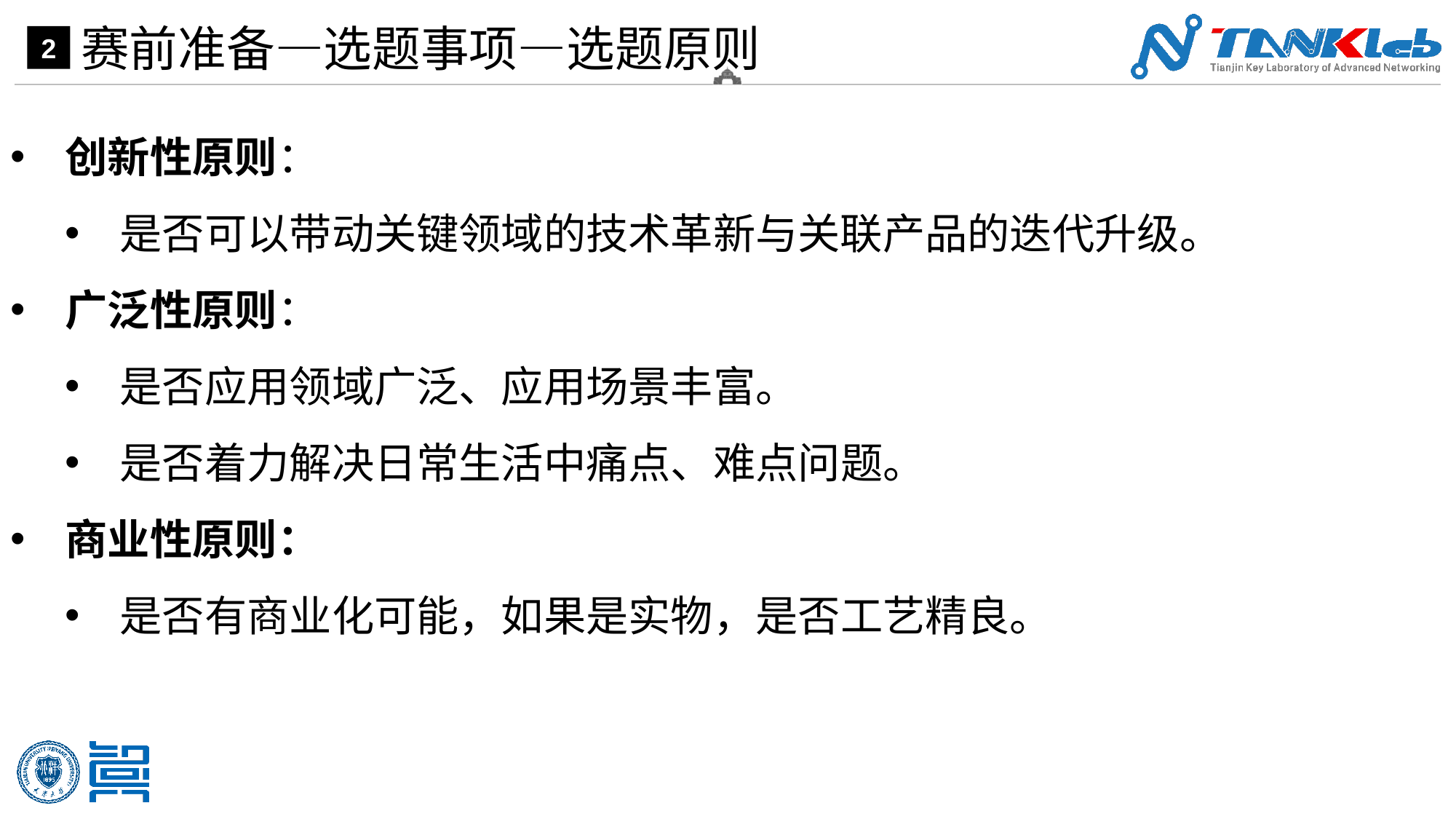

赛前准备—选题事项—选题原则
2
创新性原则：
是否可以带动关键领域的技术革新与关联产品的迭代升级。
广泛性原则：
是否应用领域广泛、应用场景丰富。
是否着力解决日常生活中痛点、难点问题。
商业性原则：
是否有商业化可能，如果是实物，是否工艺精良。